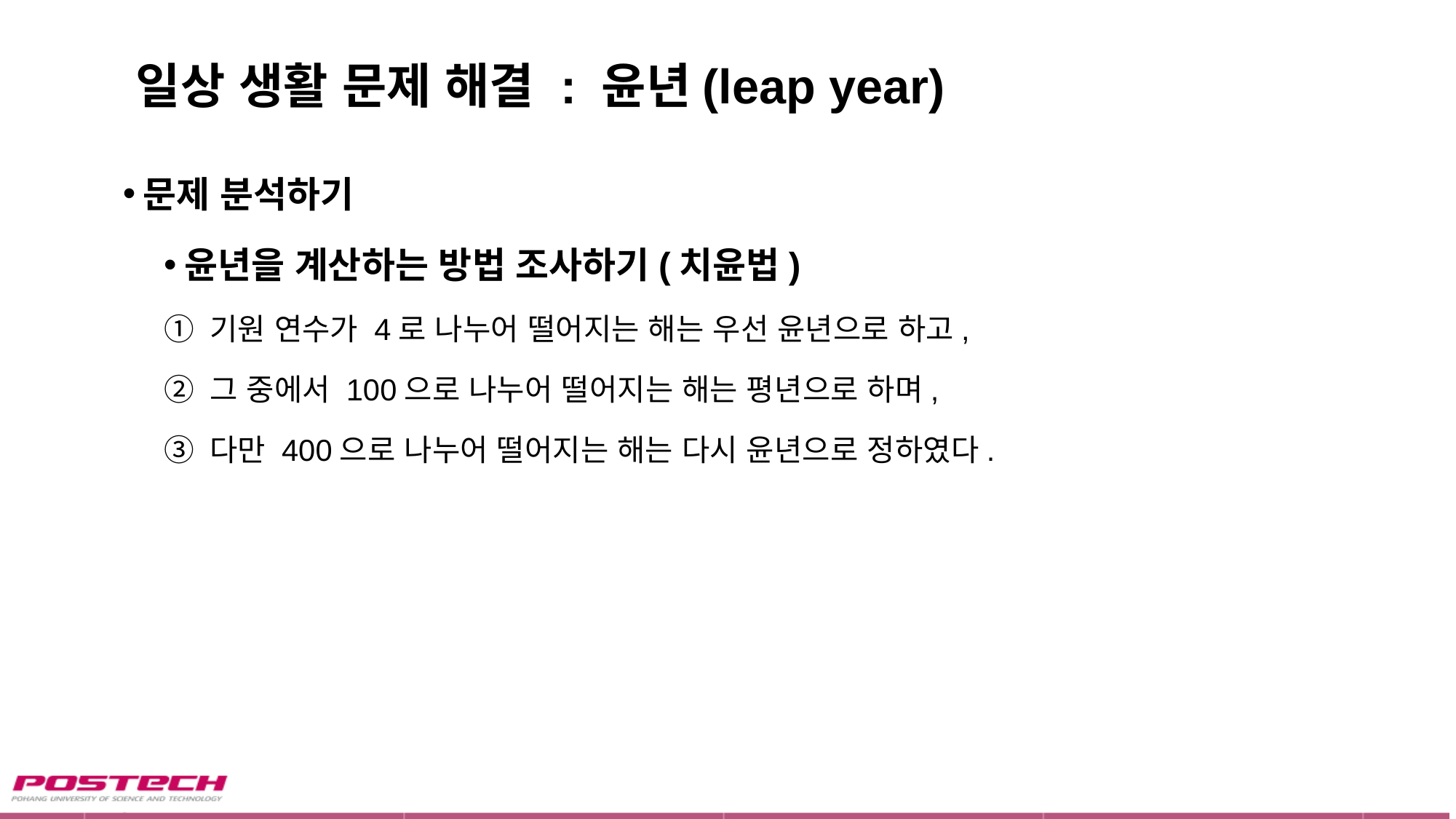

# 일상 생활 문제 해결 : 윤년(leap year)
문제 분석하기
윤년을 계산하는 방법 조사하기(치윤법)
① 기원 연수가 4로 나누어 떨어지는 해는 우선 윤년으로 하고,
② 그 중에서 100으로 나누어 떨어지는 해는 평년으로 하며,
③ 다만 400으로 나누어 떨어지는 해는 다시 윤년으로 정하였다.